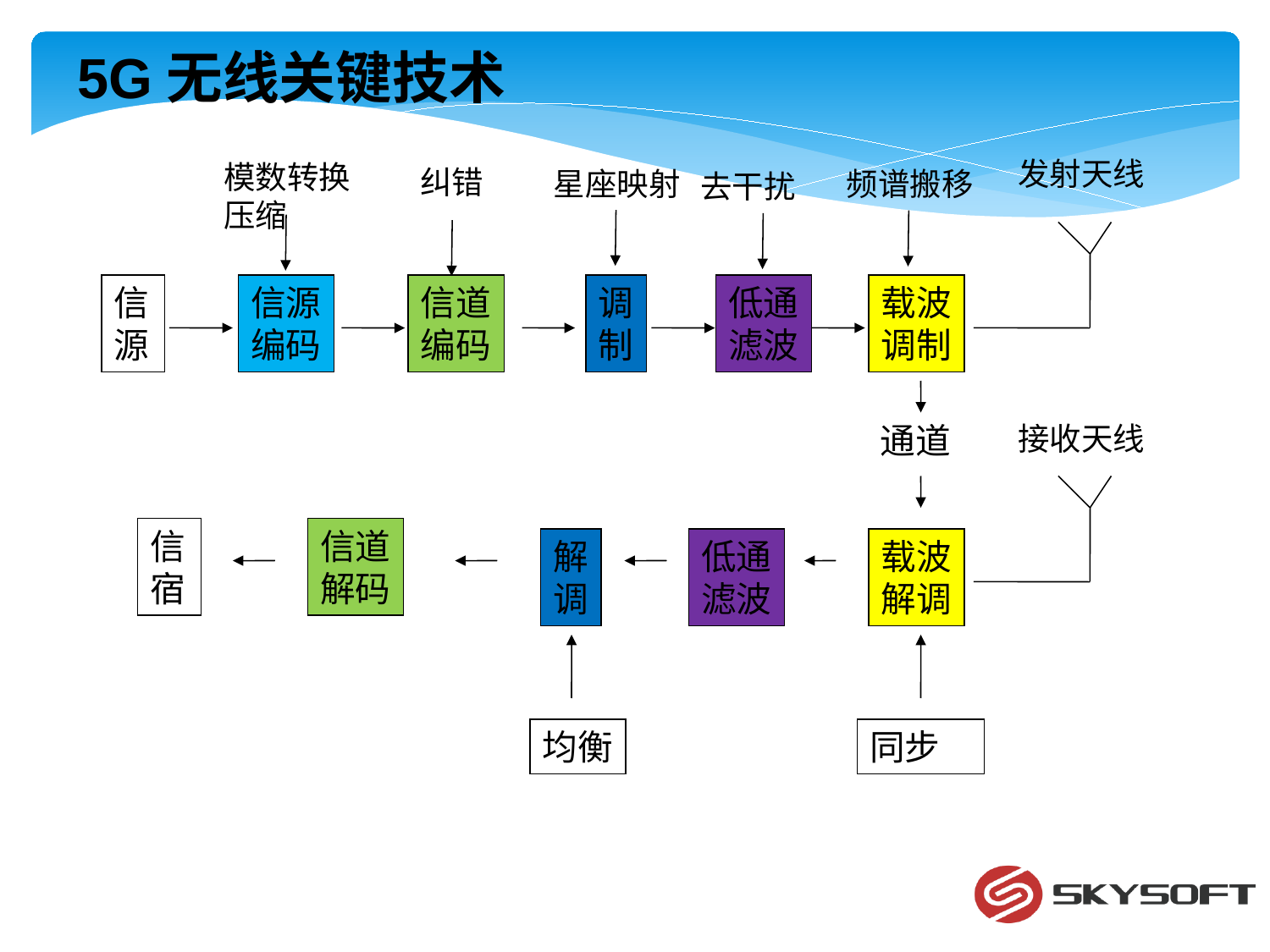

5G无线关键技术
发射天线
模数转换
压缩
纠错
星座映射
频谱搬移
去干扰

信
源
信源
编码
信道
编码
调
制
低通
滤波
载波
调制

通道
接收天线

信
宿
信道
解码
解
调
低通
滤波
载波
解调

均衡
同步